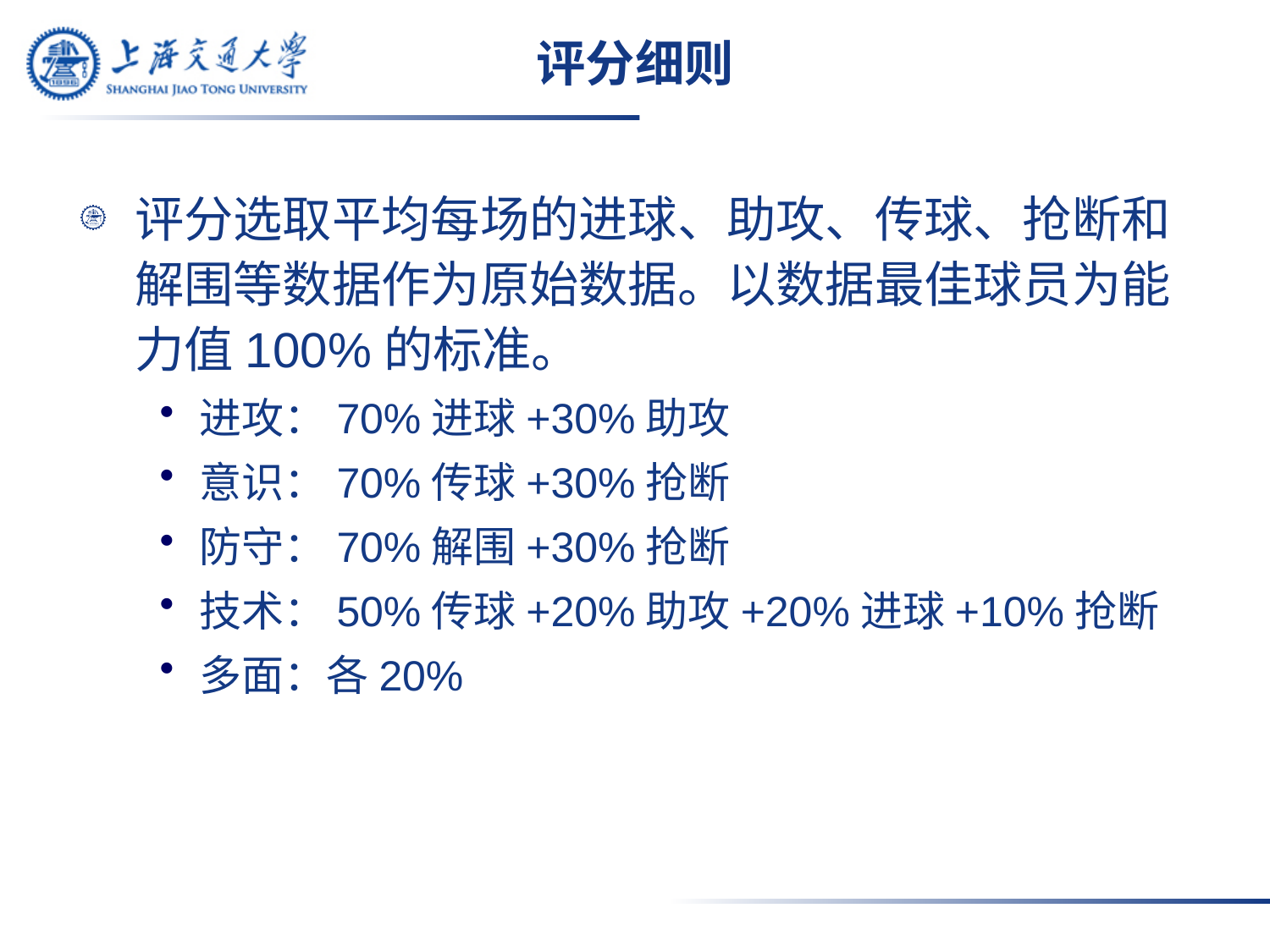

# 评分细则
评分选取平均每场的进球、助攻、传球、抢断和解围等数据作为原始数据。以数据最佳球员为能力值100%的标准。
进攻：70%进球+30%助攻
意识：70%传球+30%抢断
防守：70%解围+30%抢断
技术：50%传球+20%助攻+20%进球+10%抢断
多面：各20%